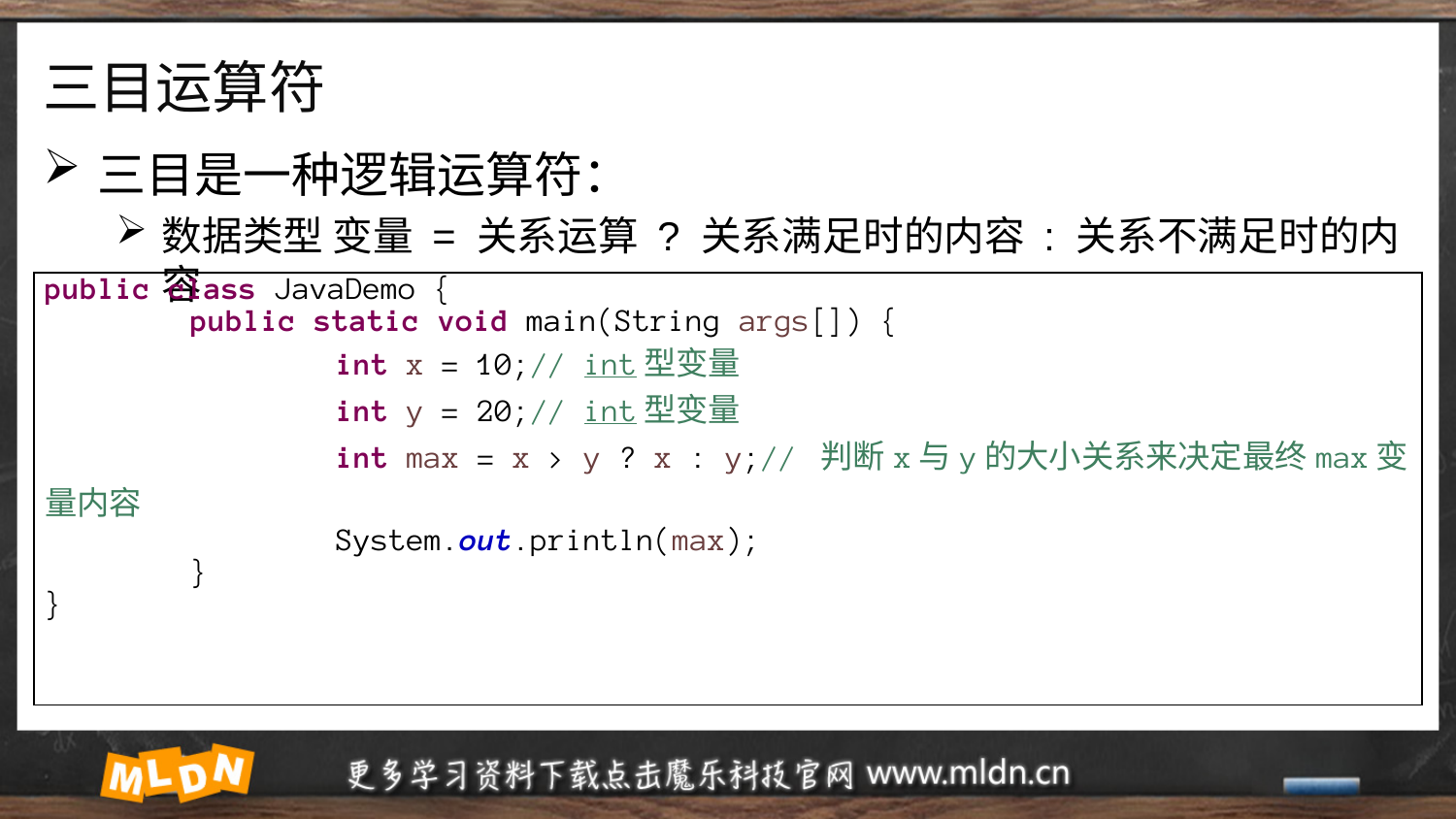

# 三目运算符
三目是一种逻辑运算符：
数据类型 变量 = 关系运算 ? 关系满足时的内容 : 关系不满足时的内容
| public class JavaDemo { public static void main(String args[]) { int x = 10;// int型变量 int y = 20;// int型变量 int max = x > y ? x : y;// 判断x与y的大小关系来决定最终max变量内容 System.out.println(max); } } |
| --- |